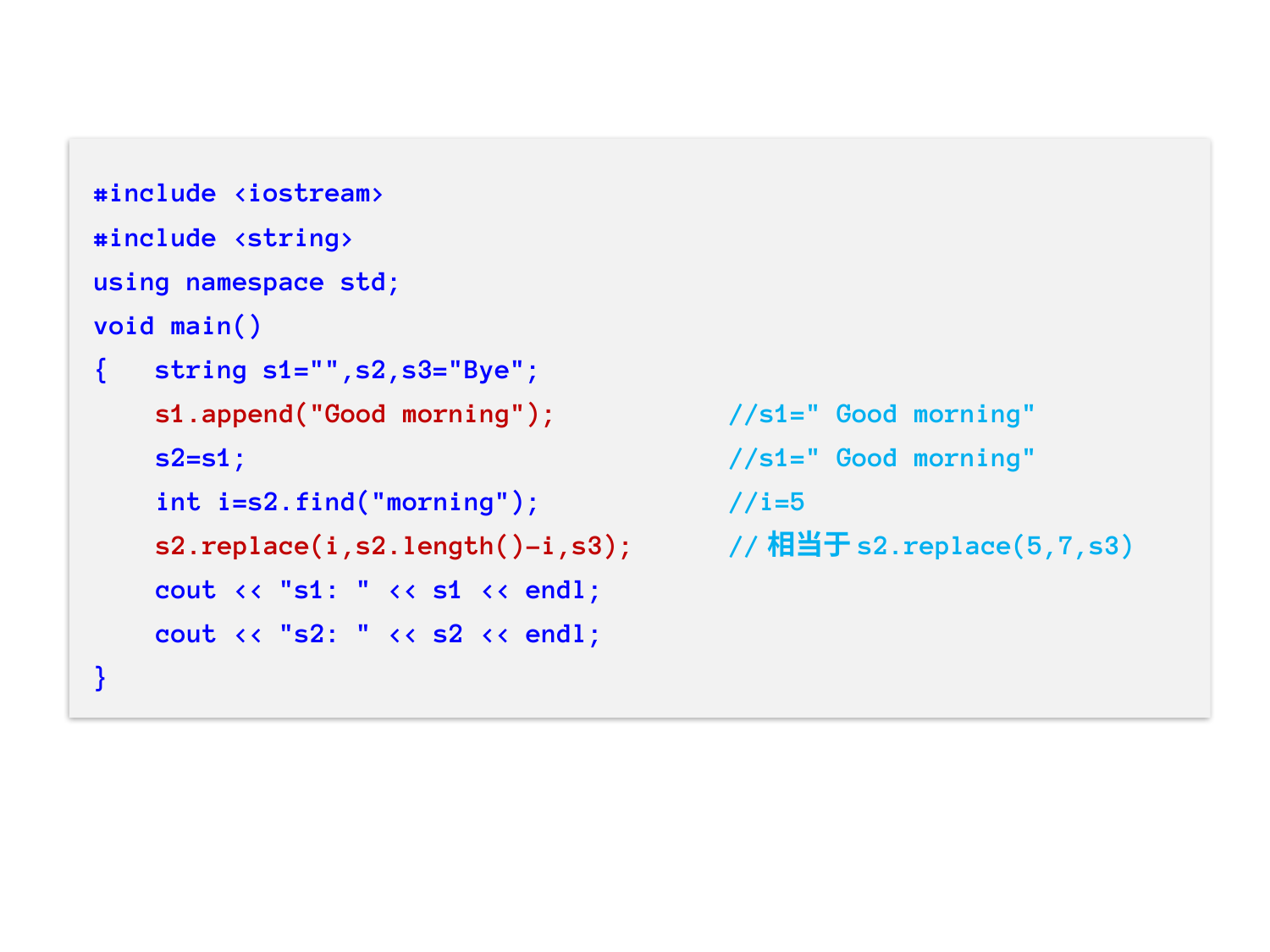

#include <iostream>
#include <string>
using namespace std;
void main()
{   string s1="",s2,s3="Bye";
    s1.append("Good morning");		//s1=" Good morning"
    s2=s1;				//s1=" Good morning"
    int i=s2.find("morning");		//i=5
    s2.replace(i,s2.length()-i,s3);	//相当于s2.replace(5,7,s3)
    cout << "s1: " << s1 << endl;
    cout << "s2: " << s2 << endl;
}